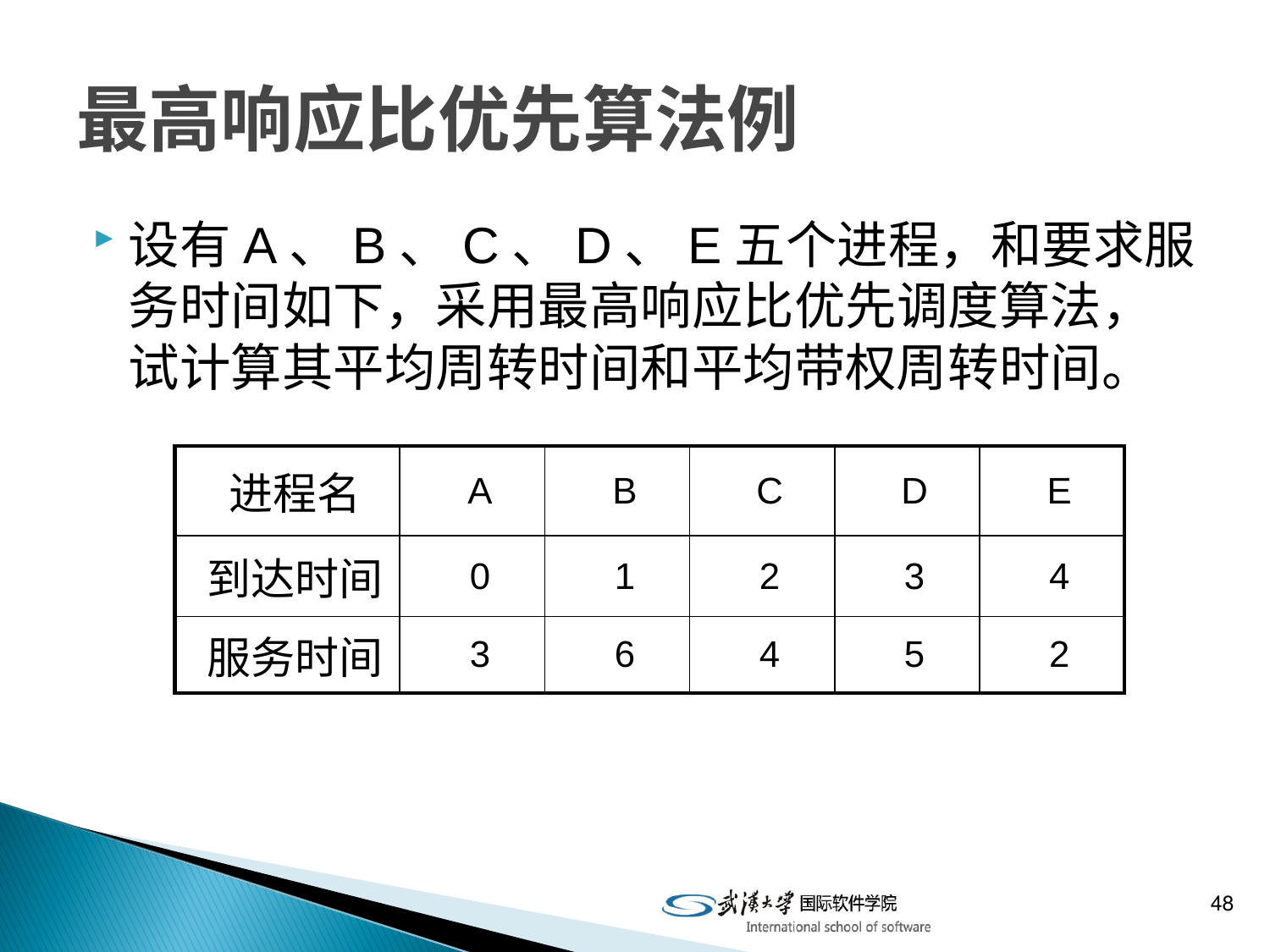

# 最高响应比优先算法例
设有A、B、C、D、E五个进程，和要求服务时间如下，采用最高响应比优先调度算法，试计算其平均周转时间和平均带权周转时间。
| 进程名 | A | B | C | D | E |
| --- | --- | --- | --- | --- | --- |
| 到达时间 | 0 | 1 | 2 | 3 | 4 |
| 服务时间 | 3 | 6 | 4 | 5 | 2 |